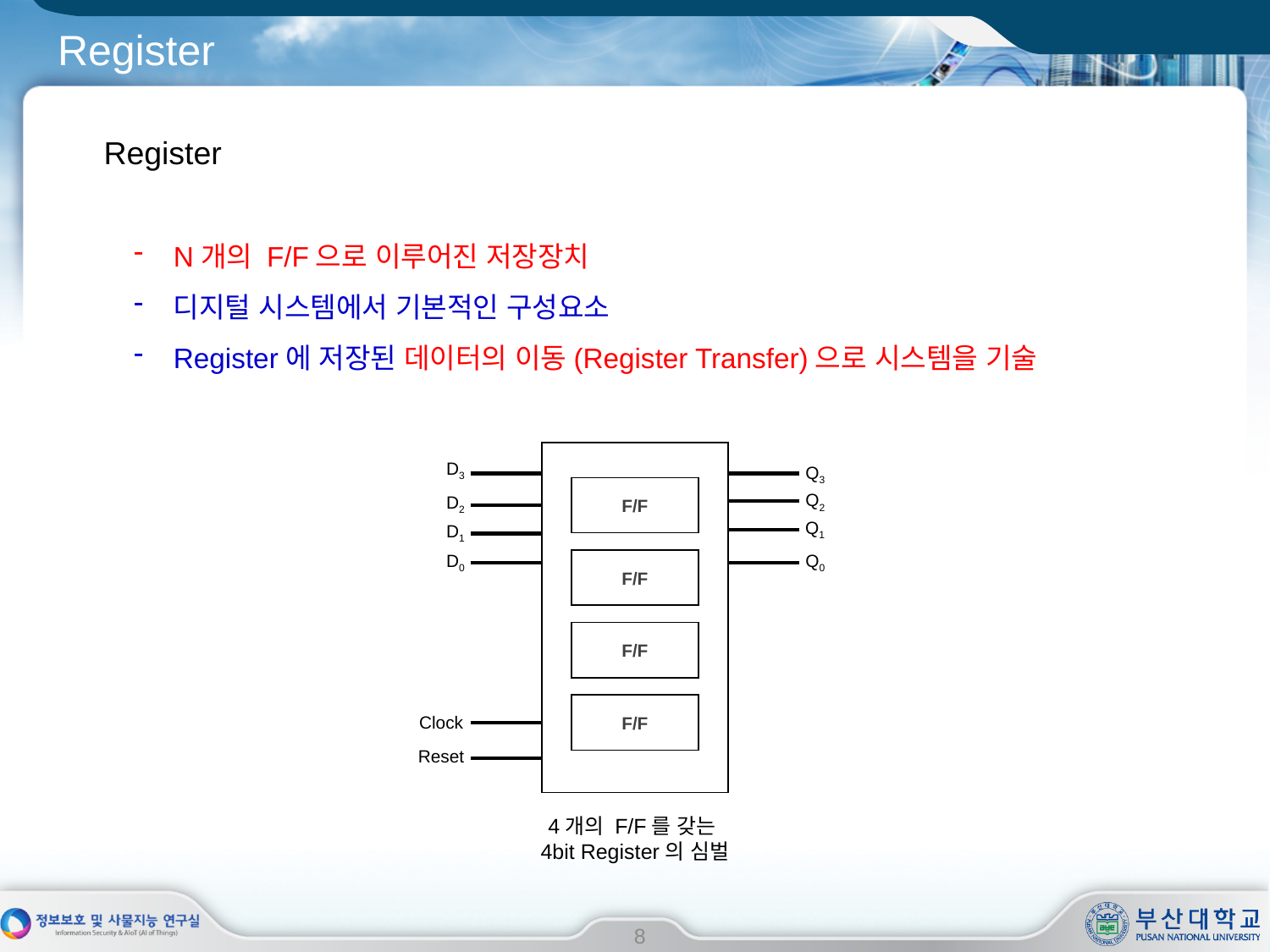

# Register
Register
N개의 F/F으로 이루어진 저장장치
디지털 시스템에서 기본적인 구성요소
Register에 저장된 데이터의 이동(Register Transfer)으로 시스템을 기술

D3
Q3
F/F
Q2
D2
Q1
D1
Q0
D0
F/F
F/F
F/F
Clock
Reset
4개의 F/F를 갖는
4bit Register의 심벌
8